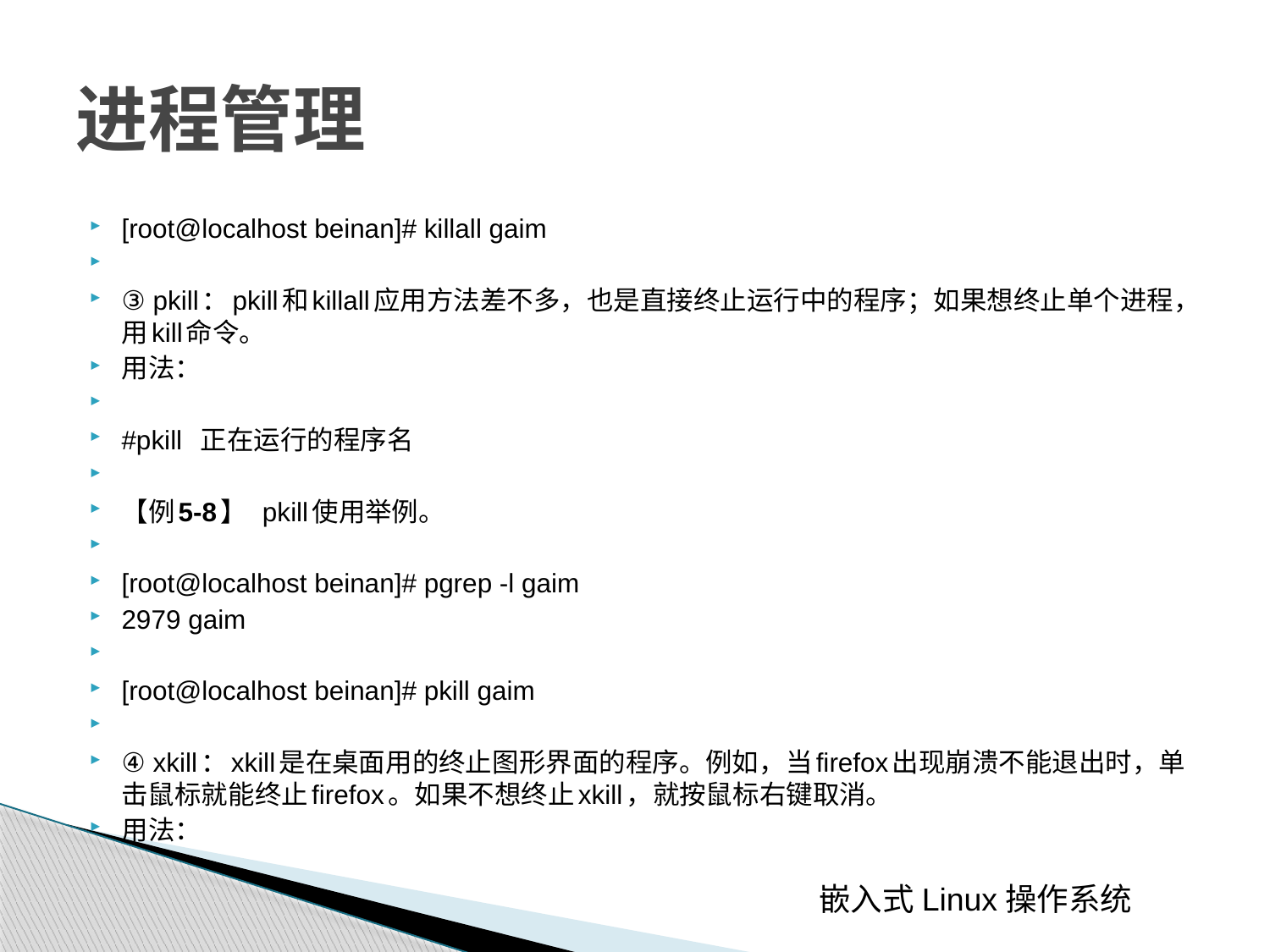

# 进程管理
[root@localhost beinan]# killall gaim

③ pkill：pkill和killall应用方法差不多，也是直接终止运行中的程序；如果想终止单个进程，用kill命令。
用法：

#pkill  正在运行的程序名

【例5-8】  pkill使用举例。

[root@localhost beinan]# pgrep -l gaim
2979 gaim

[root@localhost beinan]# pkill gaim

④ xkill：xkill是在桌面用的终止图形界面的程序。例如，当firefox出现崩溃不能退出时，单击鼠标就能终止firefox。如果不想终止xkill，就按鼠标右键取消。
用法：
         嵌入式Linux操作系统